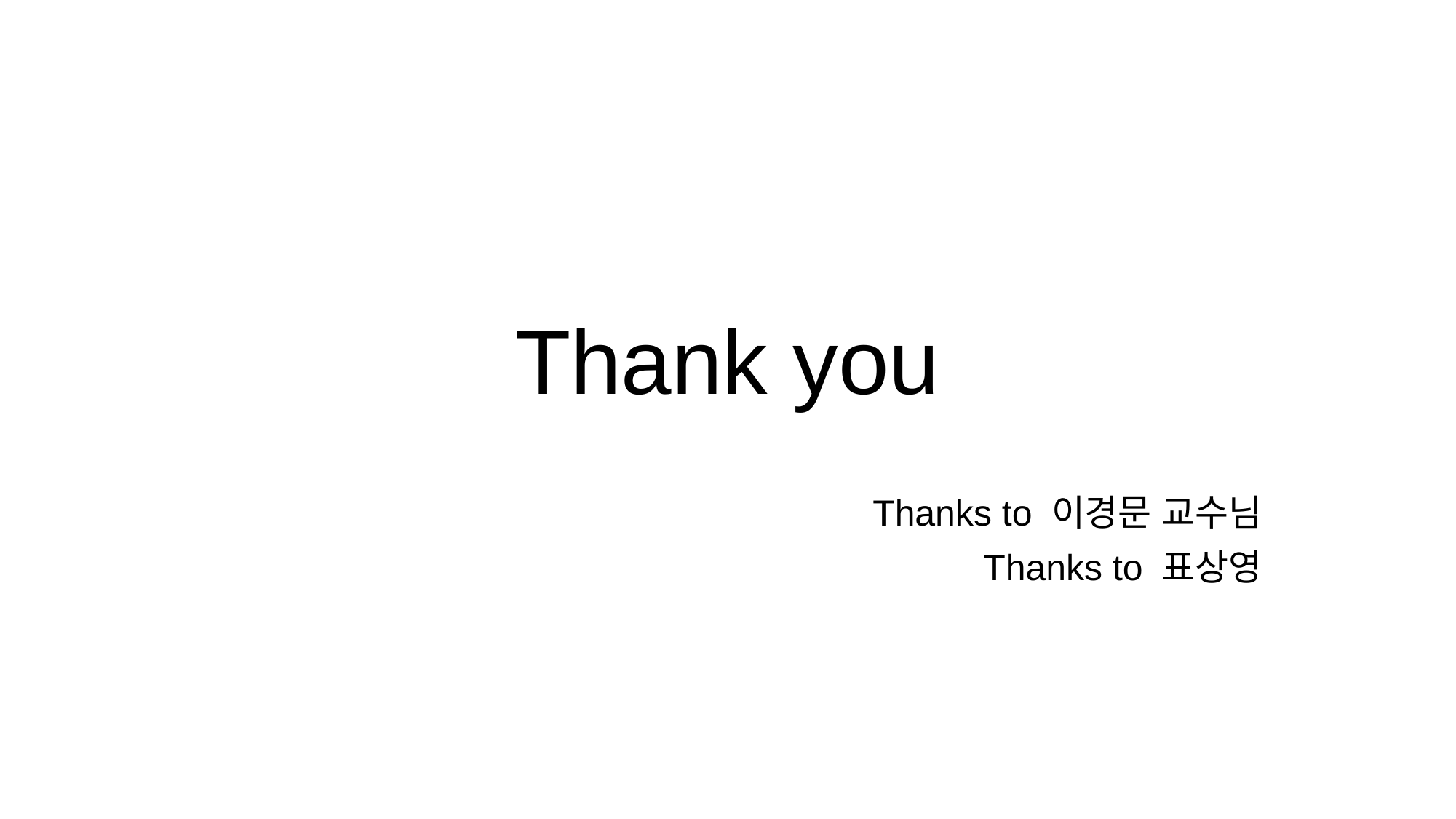

# Thank you

Thanks to 이경문 교수님
Thanks to 표상영